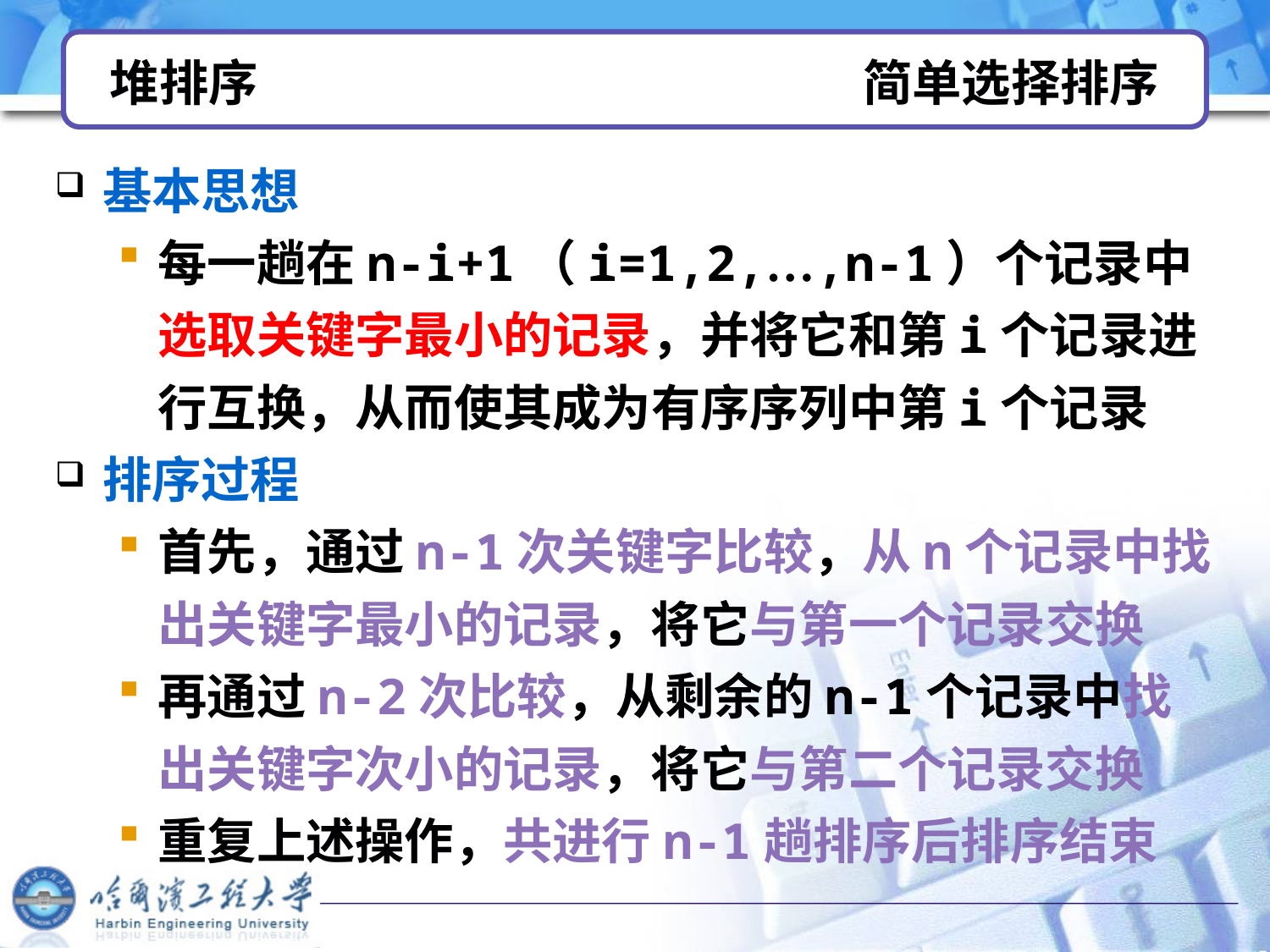

# 堆排序                                                      简单选择排序
基本思想
每一趟在n-i+1（i=1,2,…,n-1）个记录中选取关键字最小的记录，并将它和第i个记录进行互换，从而使其成为有序序列中第i个记录
排序过程
首先，通过n-1次关键字比较，从n个记录中找出关键字最小的记录，将它与第一个记录交换
再通过n-2次比较，从剩余的n-1个记录中找出关键字次小的记录，将它与第二个记录交换
重复上述操作，共进行n-1趟排序后排序结束